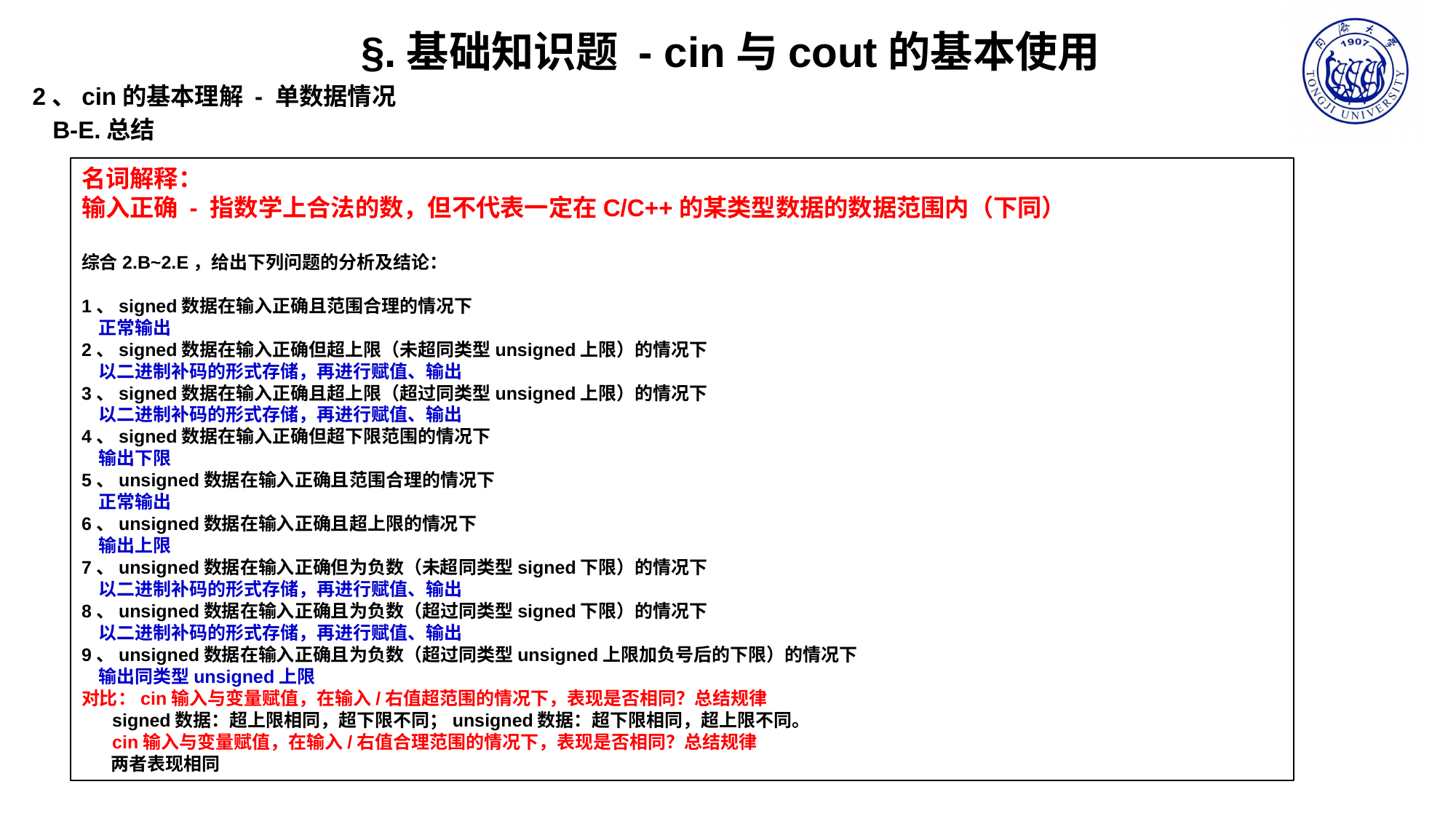

§.基础知识题 - cin与cout的基本使用
2、cin的基本理解 - 单数据情况
   B-E.总结
名词解释：
输入正确 - 指数学上合法的数，但不代表一定在C/C++的某类型数据的数据范围内（下同）

综合2.B~2.E，给出下列问题的分析及结论：

1、signed数据在输入正确且范围合理的情况下
   正常输出
2、signed数据在输入正确但超上限（未超同类型unsigned上限）的情况下
   以二进制补码的形式存储，再进行赋值、输出
3、signed数据在输入正确且超上限（超过同类型unsigned上限）的情况下
   以二进制补码的形式存储，再进行赋值、输出
4、signed数据在输入正确但超下限范围的情况下
   输出下限
5、unsigned数据在输入正确且范围合理的情况下
   正常输出
6、unsigned数据在输入正确且超上限的情况下
   输出上限
7、unsigned数据在输入正确但为负数（未超同类型signed下限）的情况下
   以二进制补码的形式存储，再进行赋值、输出
8、unsigned数据在输入正确且为负数（超过同类型signed下限）的情况下
   以二进制补码的形式存储，再进行赋值、输出
9、unsigned数据在输入正确且为负数（超过同类型unsigned上限加负号后的下限）的情况下
   输出同类型unsigned上限
对比：cin输入与变量赋值，在输入/右值超范围的情况下，表现是否相同？总结规律
      signed数据：超上限相同，超下限不同；unsigned数据：超下限相同，超上限不同。
      cin输入与变量赋值，在输入/右值合理范围的情况下，表现是否相同？总结规律
      两者表现相同